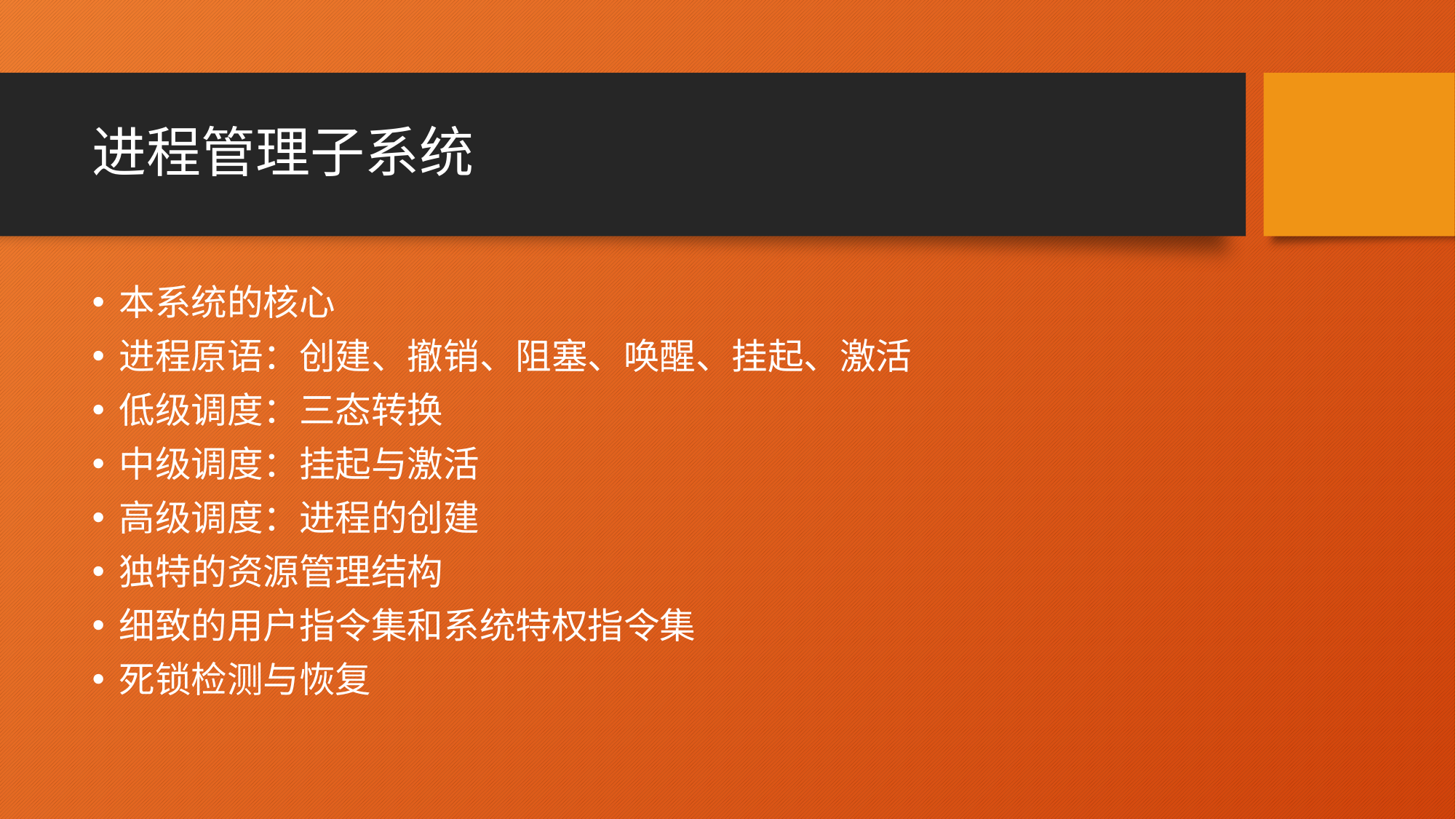

# 进程管理子系统
本系统的核心
进程原语：创建、撤销、阻塞、唤醒、挂起、激活
低级调度：三态转换
中级调度：挂起与激活
高级调度：进程的创建
独特的资源管理结构
细致的用户指令集和系统特权指令集
死锁检测与恢复